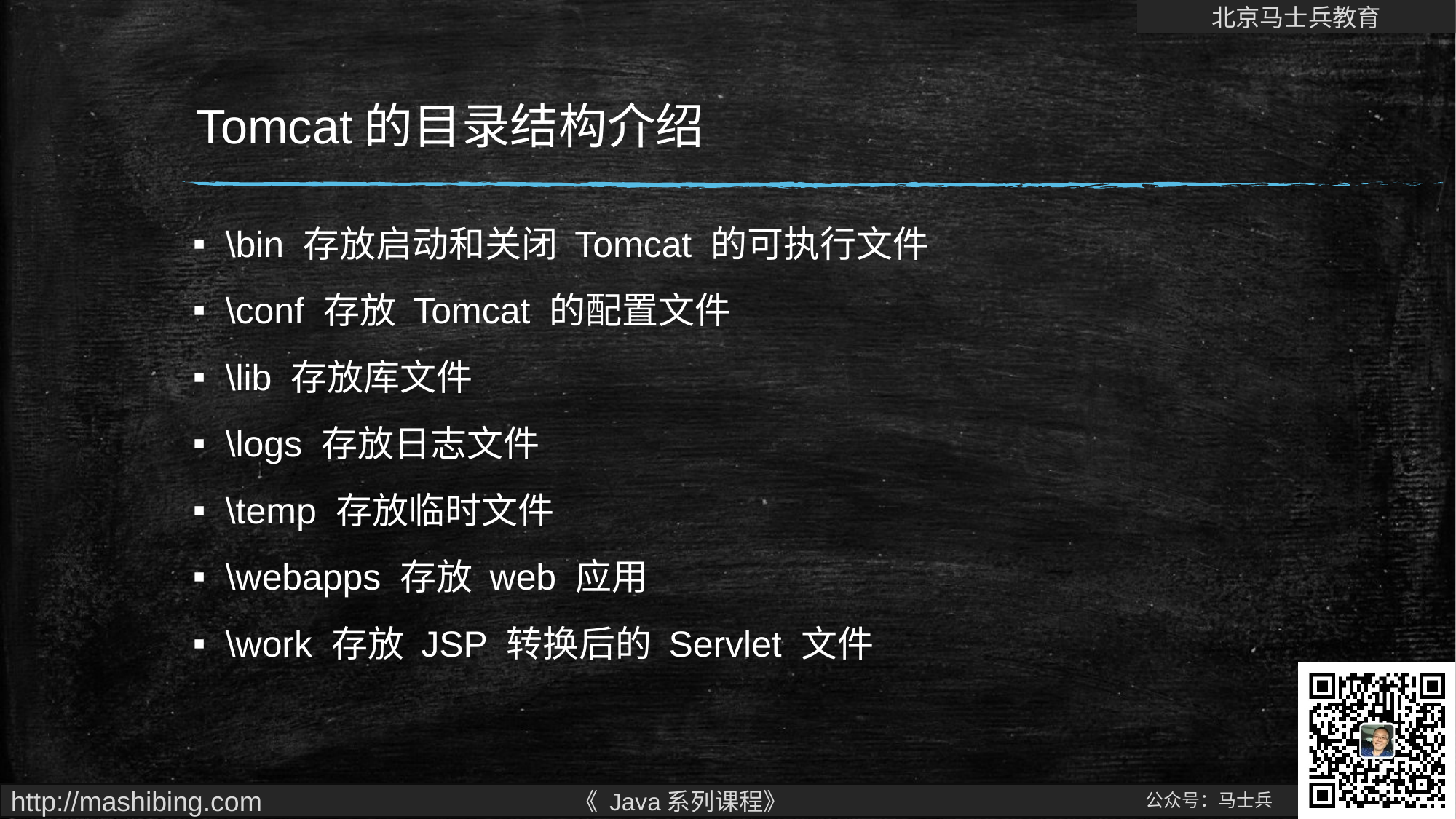

# Tomcat的目录结构介绍
\bin 存放启动和关闭 Tomcat 的可执行文件
\conf 存放 Tomcat 的配置文件
\lib 存放库文件
\logs 存放日志文件
\temp 存放临时文件
\webapps 存放 web 应用
\work 存放 JSP 转换后的 Servlet 文件